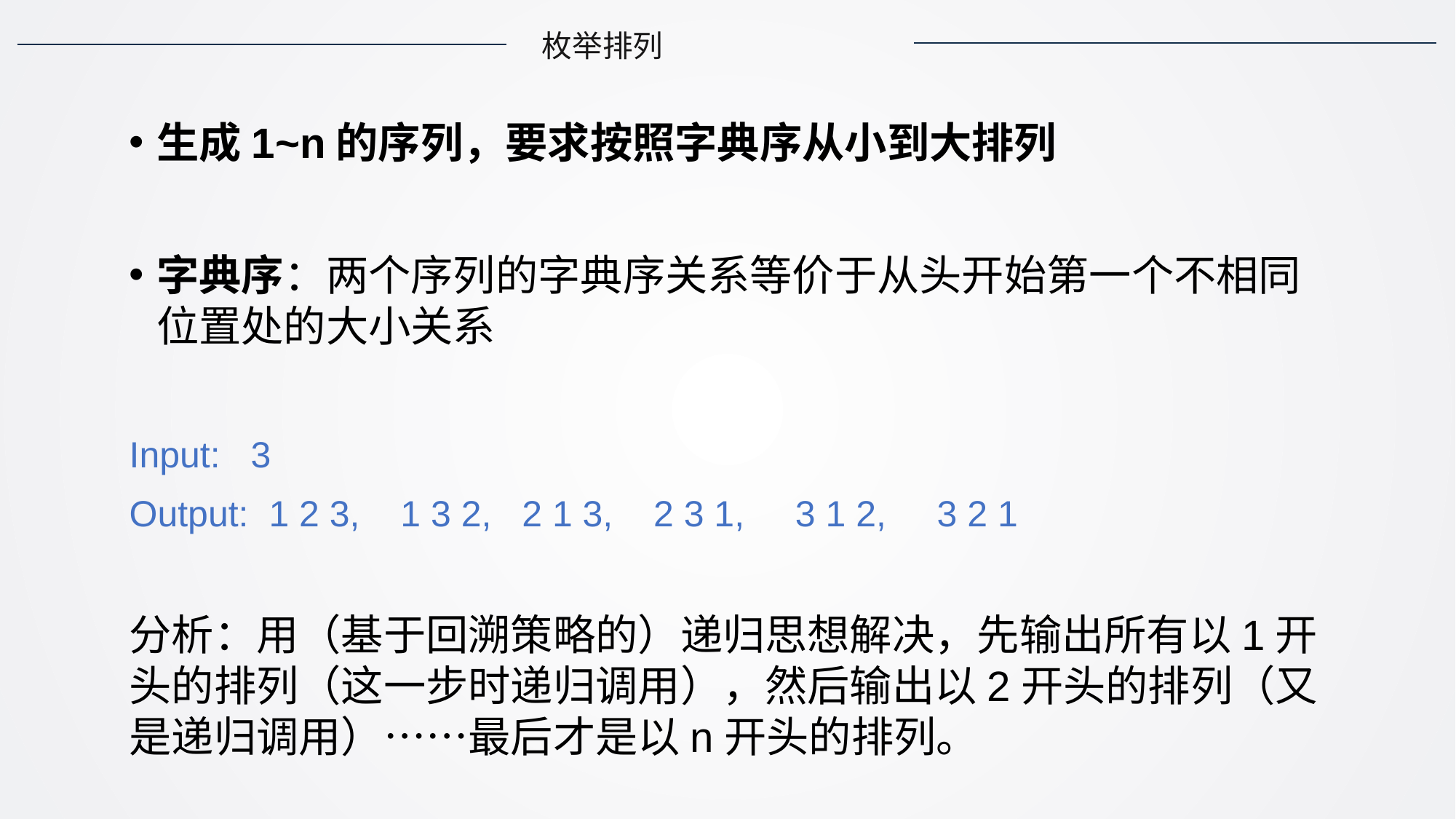

枚举排列
生成1~n的序列，要求按照字典序从小到大排列

字典序：两个序列的字典序关系等价于从头开始第一个不相同位置处的大小关系

Input:   3
Output:  1 2 3,    1 3 2,   2 1 3,    2 3 1,     3 1 2,     3 2 1

分析：用（基于回溯策略的）递归思想解决，先输出所有以1开头的排列（这一步时递归调用），然后输出以2开头的排列（又是递归调用）……最后才是以n开头的排列。